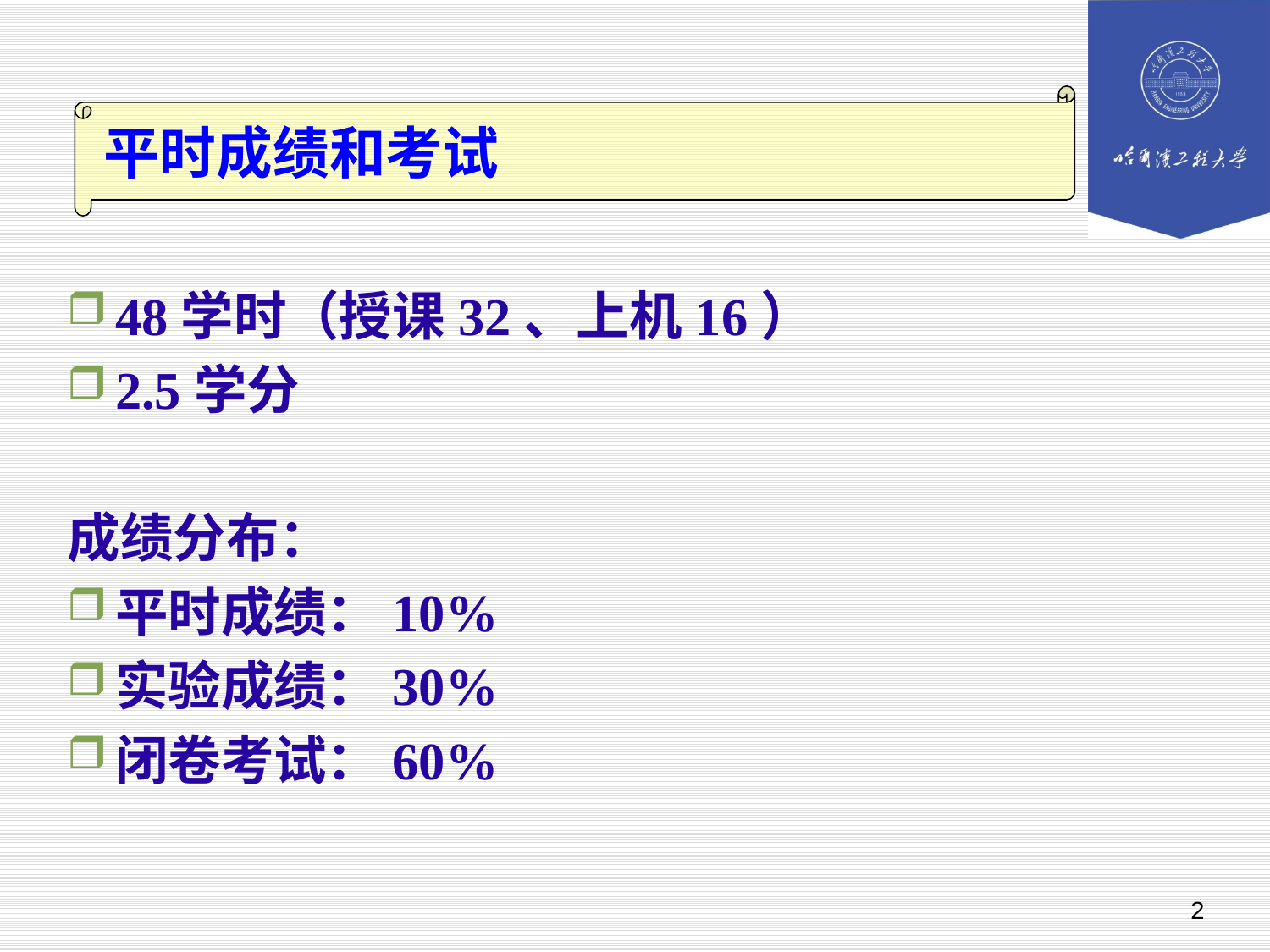

平时成绩和考试
48学时（授课32、上机16）
2.5学分

成绩分布：
平时成绩：10%
实验成绩：30%
闭卷考试：60%
2